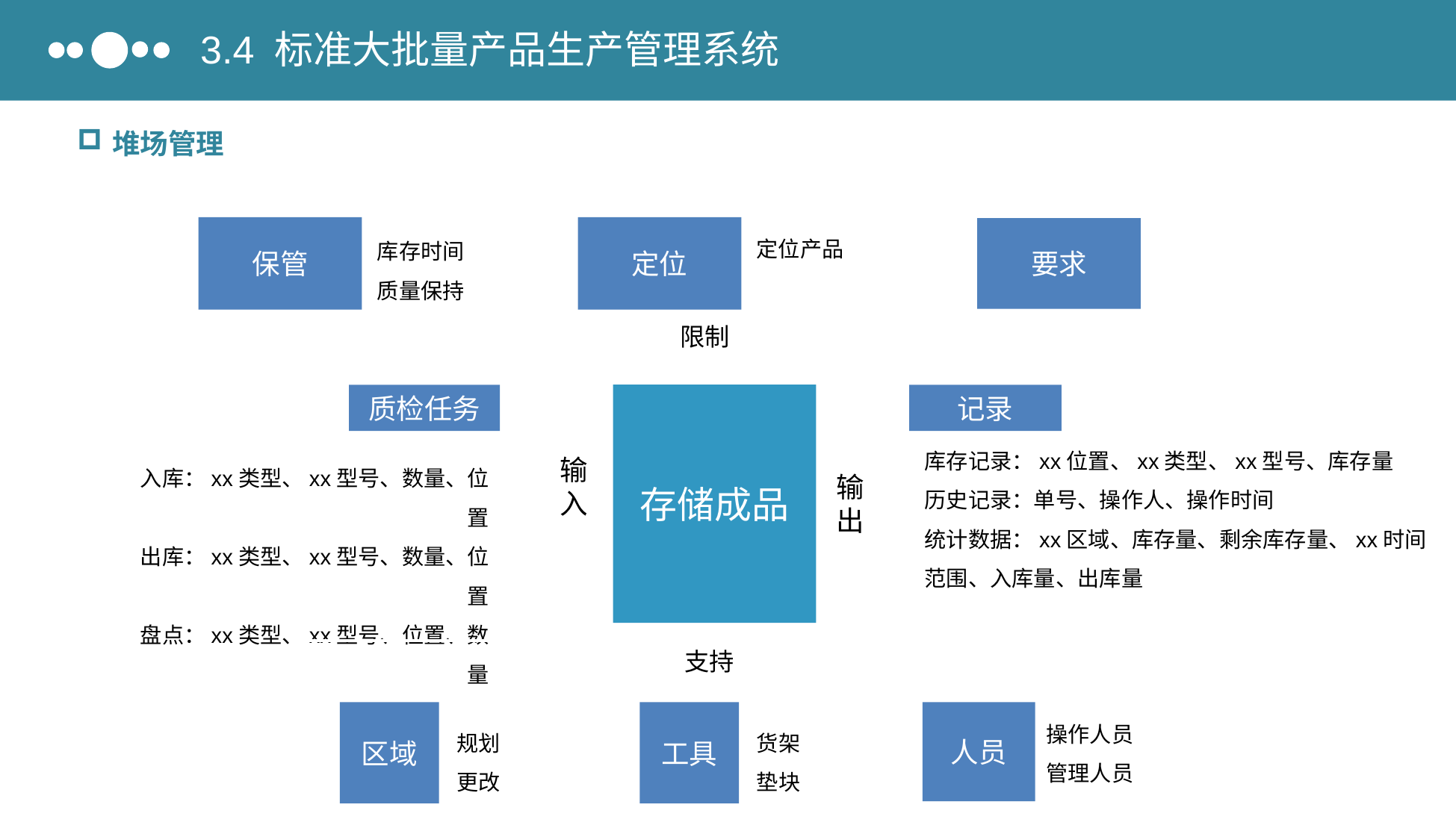

3.4 标准大批量产品生产管理系统
堆场管理

限制
保管
定位
定位产品
要求
库存时间
质量保持
存储成品
输
入

质检任务
输
出
记录
库存记录：xx位置、xx类型、xx型号、库存量
历史记录：单号、操作人、操作时间
统计数据：xx区域、库存量、剩余库存量、xx时间范围、入库量、出库量
入库：xx类型、xx型号、数量、位置
出库：xx类型、xx型号、数量、位置
盘点：xx类型、xx型号、位置、数量

支持
人员
区域
工具
操作人员
管理人员
规划
更改
货架
垫块